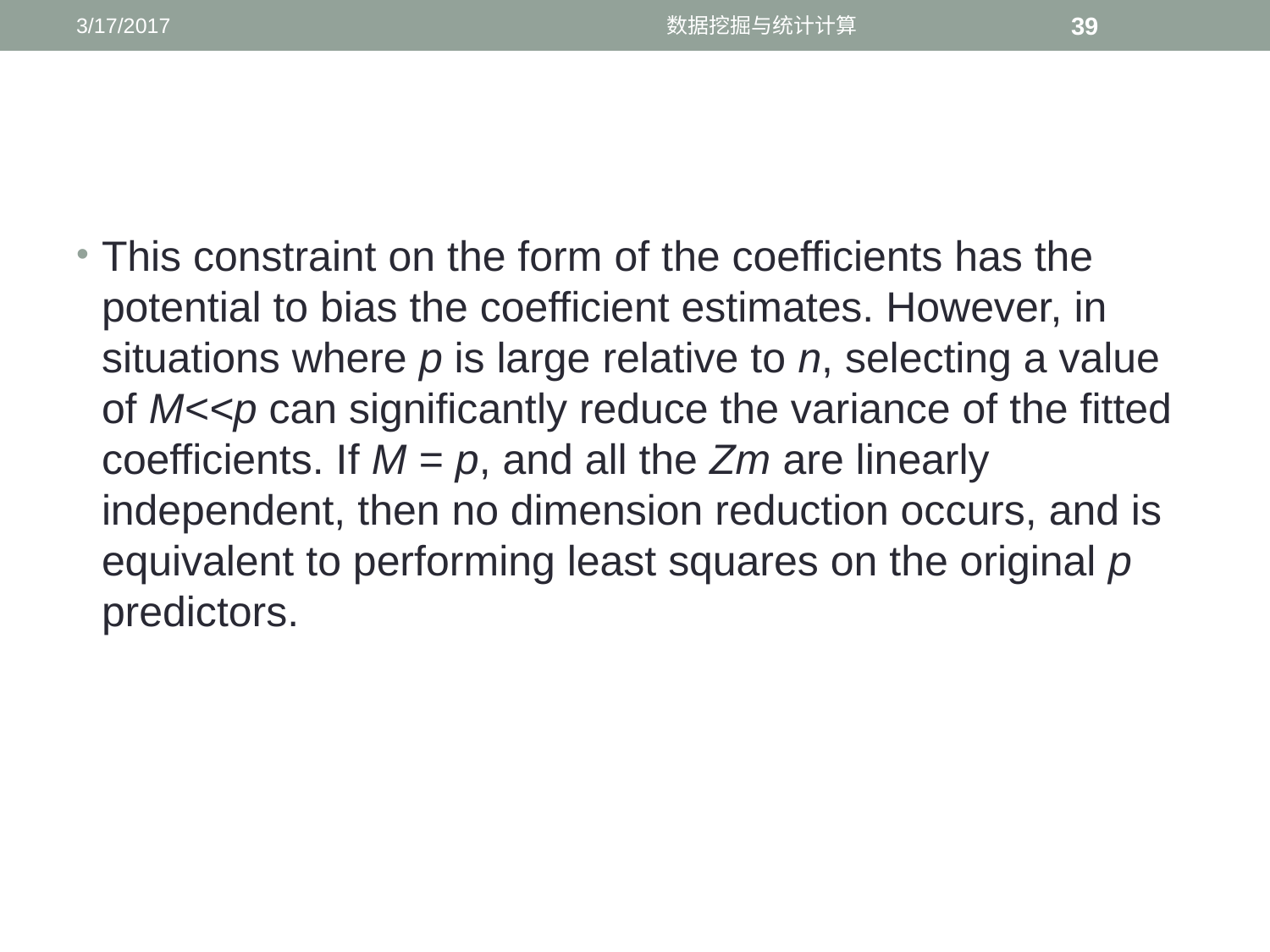

3/17/2017
数据挖掘与统计计算
39
#
This constraint on the form of the coefficients has the potential to bias the coefficient estimates. However, in situations where p is large relative to n, selecting a value of M<<p can significantly reduce the variance of the fitted
coefficients. If M = p, and all the Zm are linearly independent, then no dimension reduction occurs, and is equivalent to performing least squares on the original p predictors.